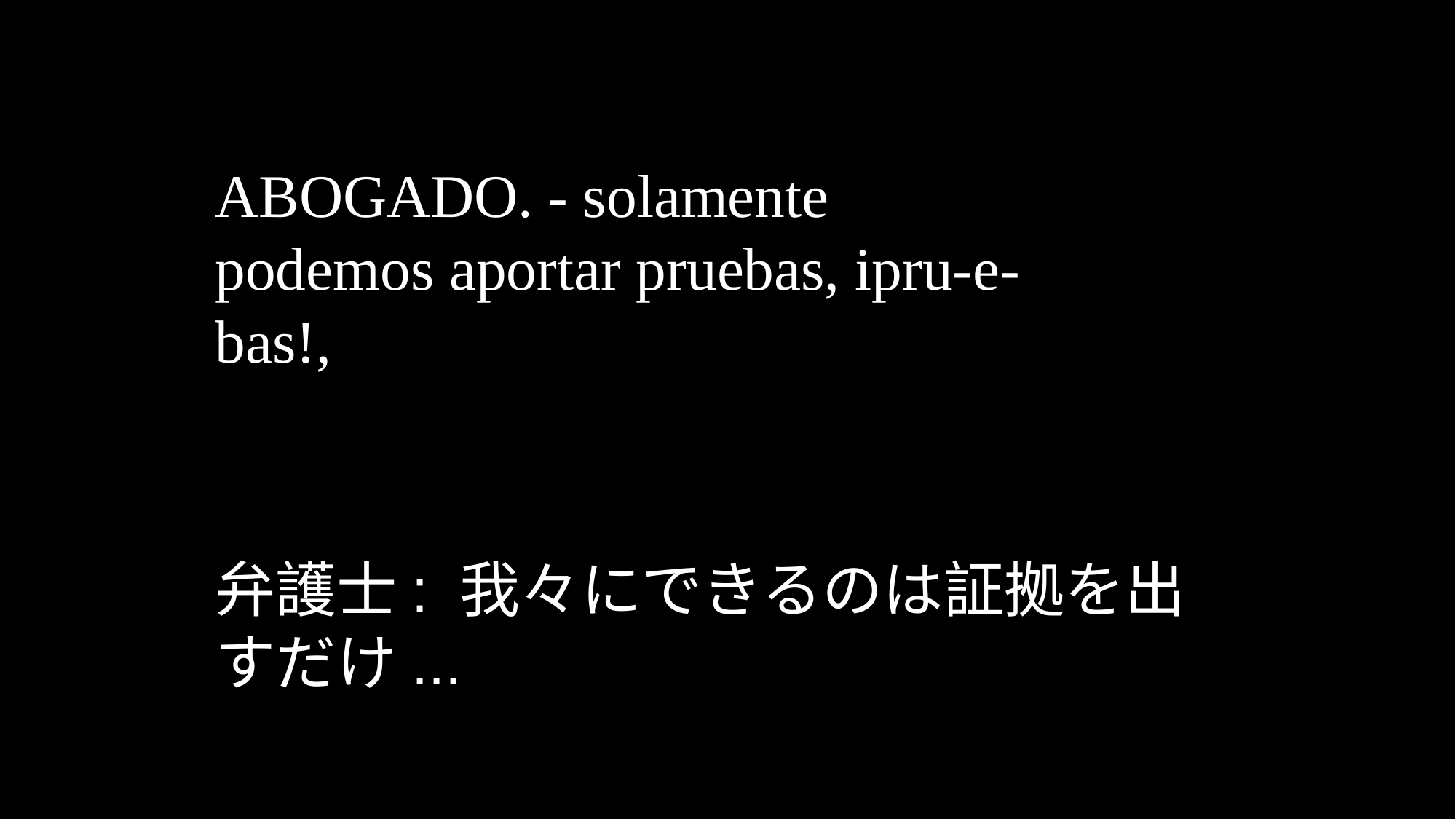

ABOGADO. - solamente podemos aportar pruebas, ipru-e-bas!,

弁護士: 我々にできるのは証拠を出すだけ...